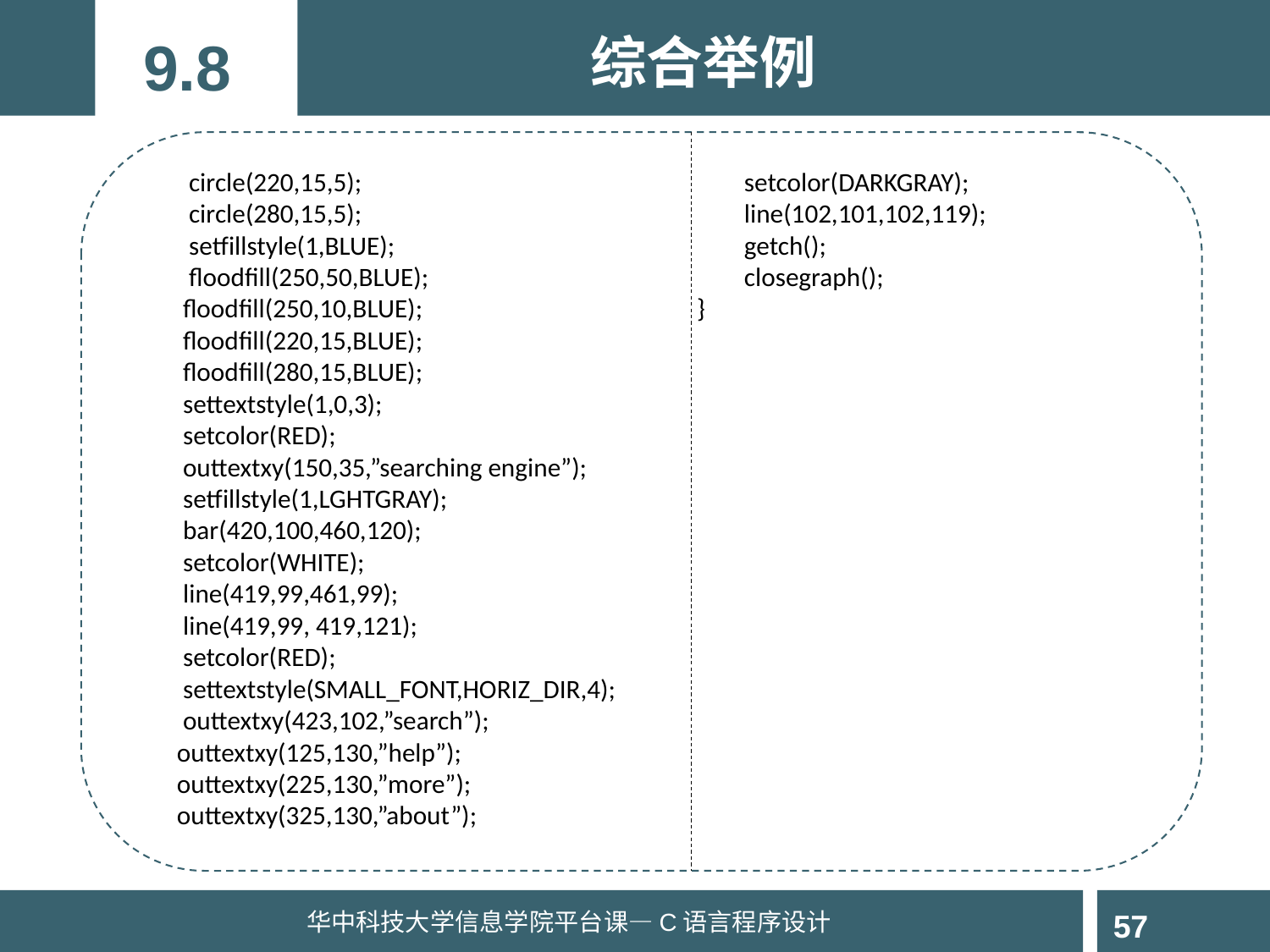

综合举例
9.8

        circle(220,15,5);
        circle(280,15,5);
        setfillstyle(1,BLUE);
        floodfill(250,50,BLUE);
       floodfill(250,10,BLUE);
       floodfill(220,15,BLUE);
       floodfill(280,15,BLUE);
       settextstyle(1,0,3);
       setcolor(RED);
       outtextxy(150,35,”searching engine”);
       setfillstyle(1,LGHTGRAY);
       bar(420,100,460,120);
       setcolor(WHITE);
       line(419,99,461,99);
       line(419,99, 419,121);
       setcolor(RED);
       settextstyle(SMALL_FONT,HORIZ_DIR,4);
       outtextxy(423,102,”search”);
      outtextxy(125,130,”help”);
      outtextxy(225,130,”more”);
      outtextxy(325,130,”about”);
             setcolor(DARKGRAY);
             line(102,101,102,119);
             getch();
             closegraph();
     }